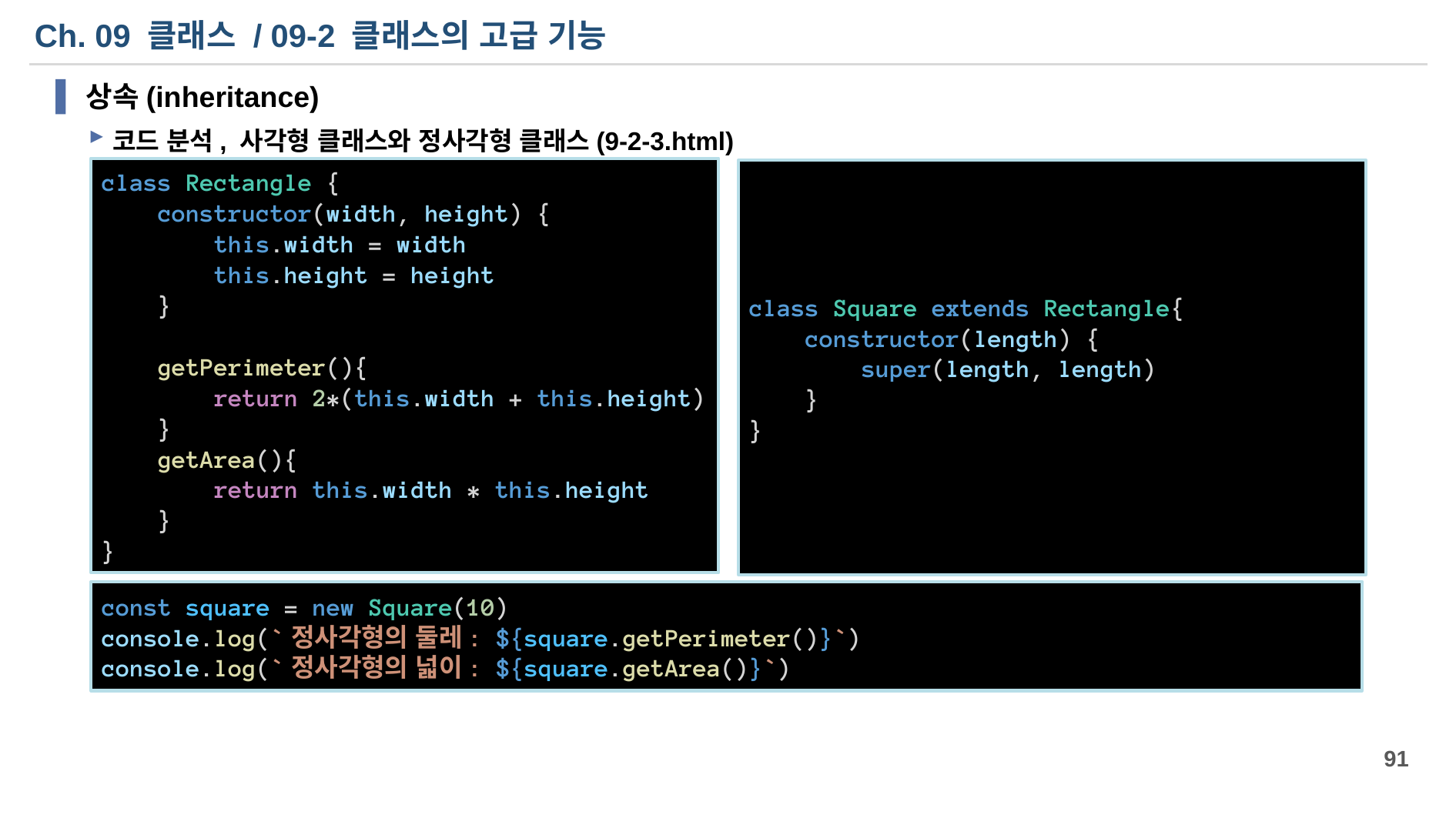

# Ch. 09 클래스 / 09-2 클래스의 고급 기능
상속(inheritance)
코드 분석, 사각형 클래스와 정사각형 클래스(9-2-3.html)

class Rectangle {
    constructor(width, height) {
        this.width = width
        this.height = height
    }

    getPerimeter(){
        return 2*(this.width + this.height)
    }
    getArea(){
        return this.width * this.height
    }
}
class Square extends Rectangle{
    constructor(length) {
        super(length, length)
    }
}
const square = new Square(10)
console.log(`정사각형의 둘레: ${square.getPerimeter()}`)
console.log(`정사각형의 넓이: ${square.getArea()}`)
91